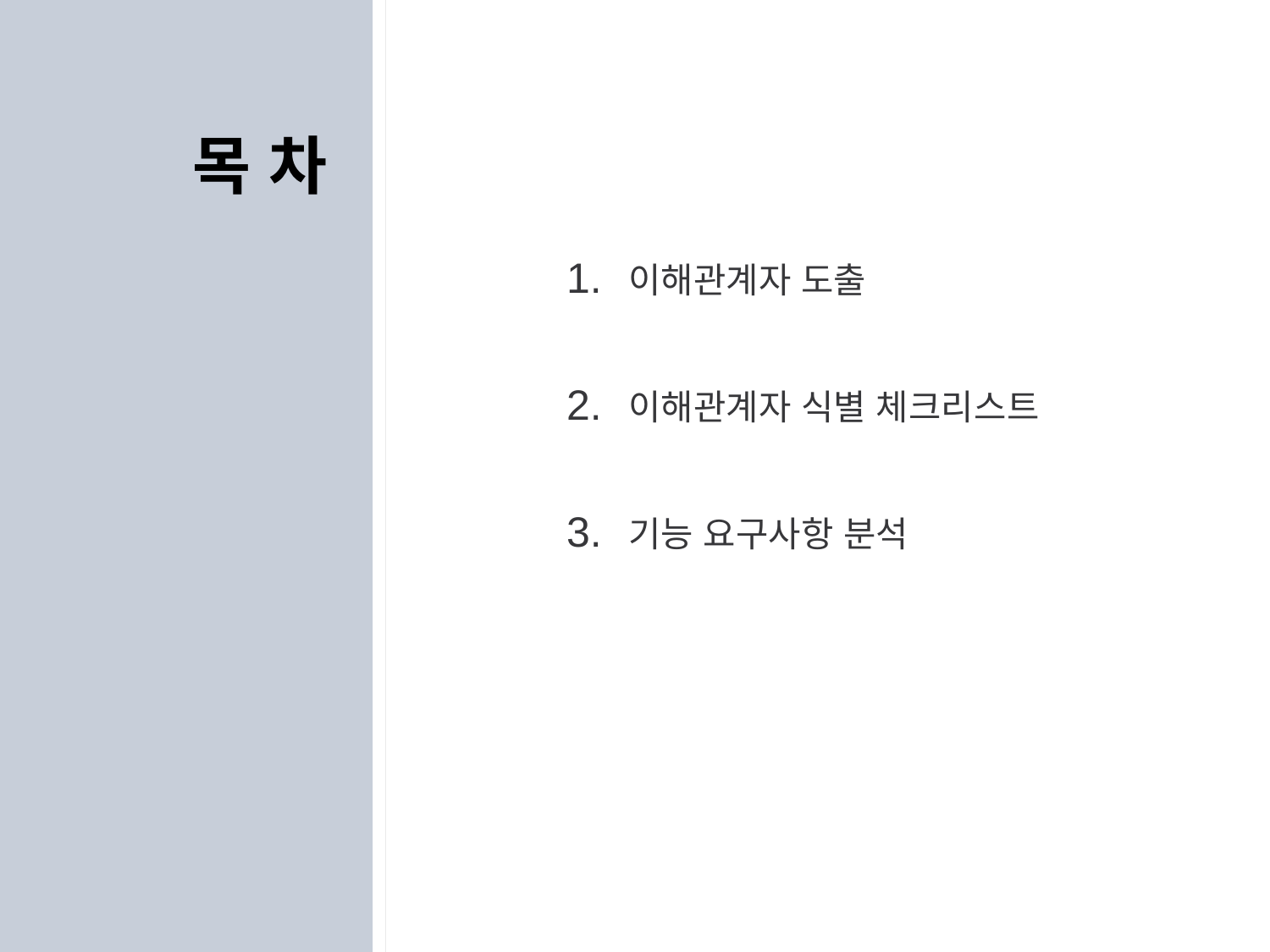

이해관계자 도출
이해관계자 식별 체크리스트
기능 요구사항 분석